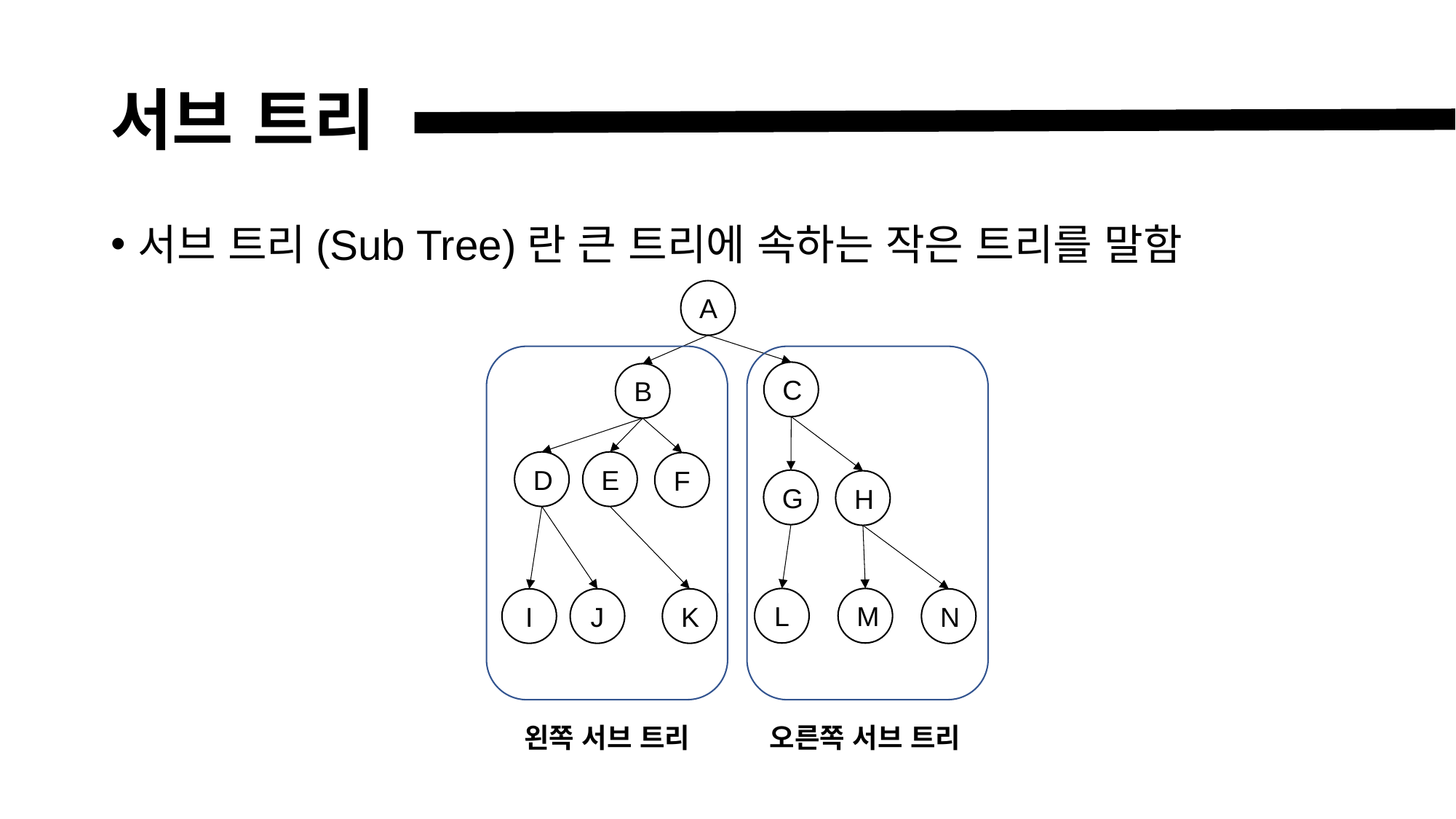

# 서브 트리
서브 트리(Sub Tree)란 큰 트리에 속하는 작은 트리를 말함
A

C
B
D
E
F
G
H
L
M
I
K
J
N
왼쪽 서브 트리
오른쪽 서브 트리